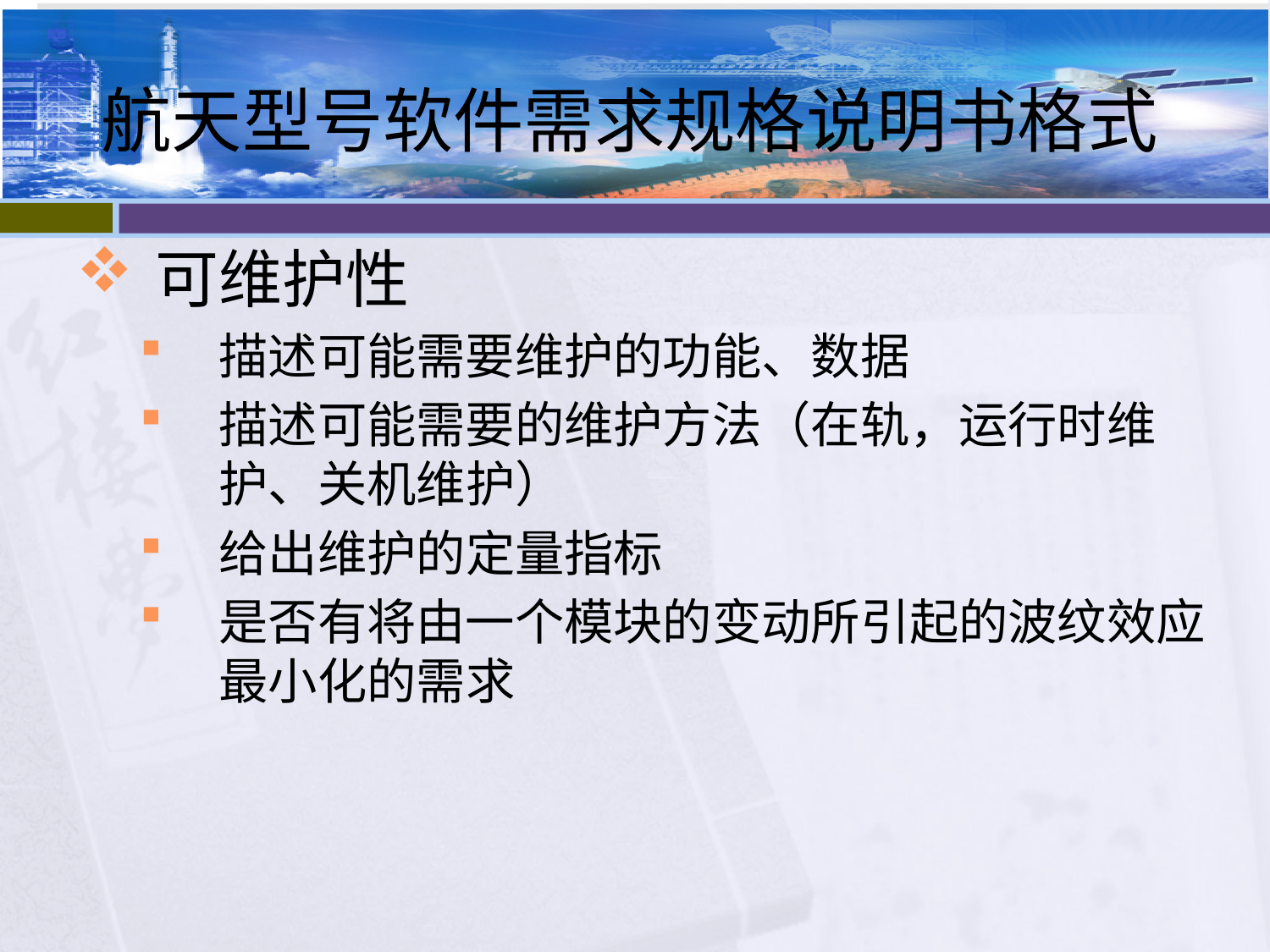

# 航天型号软件需求规格说明书格式

可维护性
描述可能需要维护的功能、数据
描述可能需要的维护方法（在轨，运行时维护、关机维护）
给出维护的定量指标
是否有将由一个模块的变动所引起的波纹效应最小化的需求